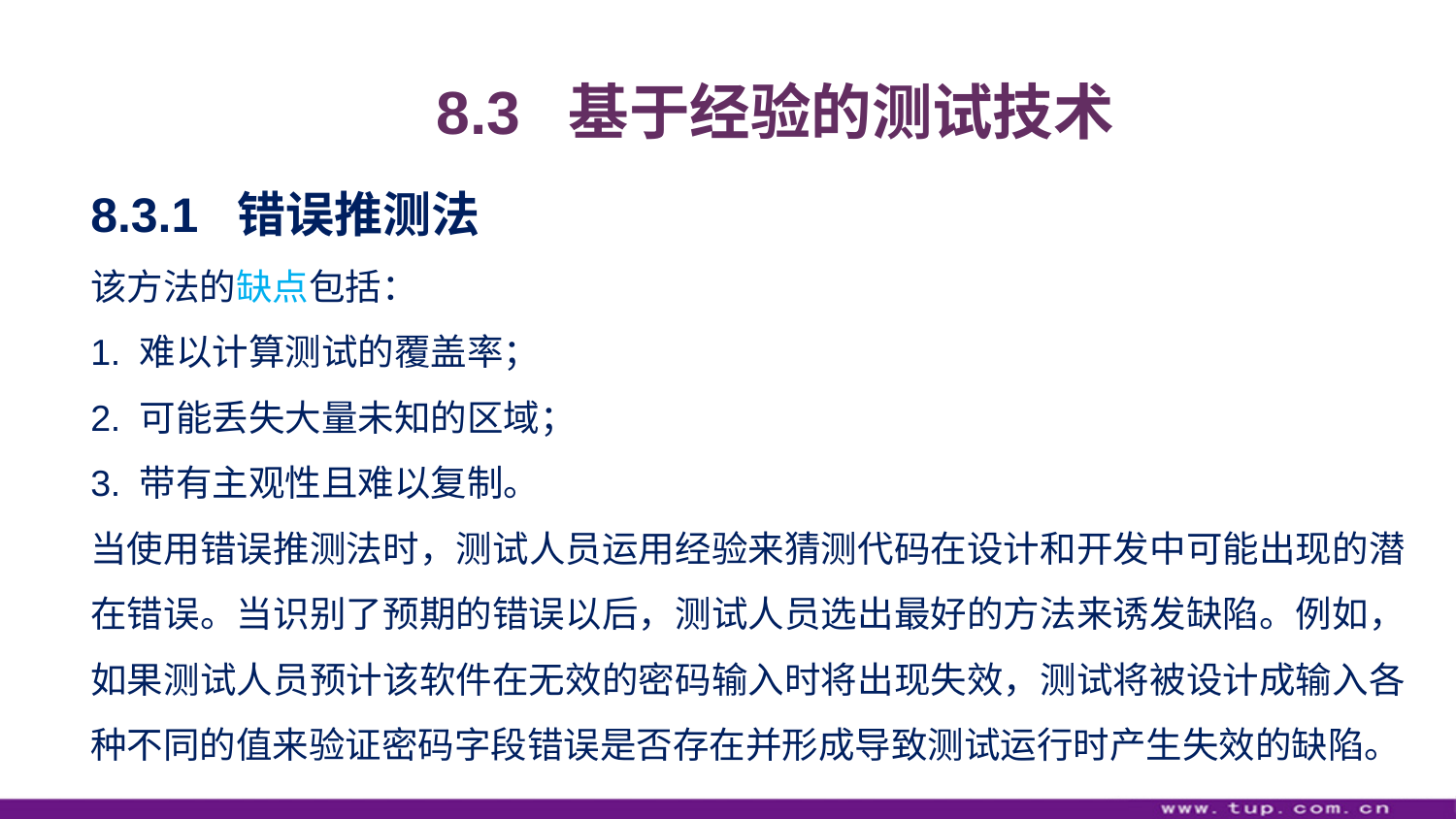

8.3  基于经验的测试技术

8.3.1  错误推测法
该方法的缺点包括：
1. 难以计算测试的覆盖率；
2. 可能丢失大量未知的区域；
3. 带有主观性且难以复制。
当使用错误推测法时，测试人员运用经验来猜测代码在设计和开发中可能出现的潜在错误。当识别了预期的错误以后，测试人员选出最好的方法来诱发缺陷。例如，如果测试人员预计该软件在无效的密码输入时将出现失效，测试将被设计成输入各种不同的值来验证密码字段错误是否存在并形成导致测试运行时产生失效的缺陷。